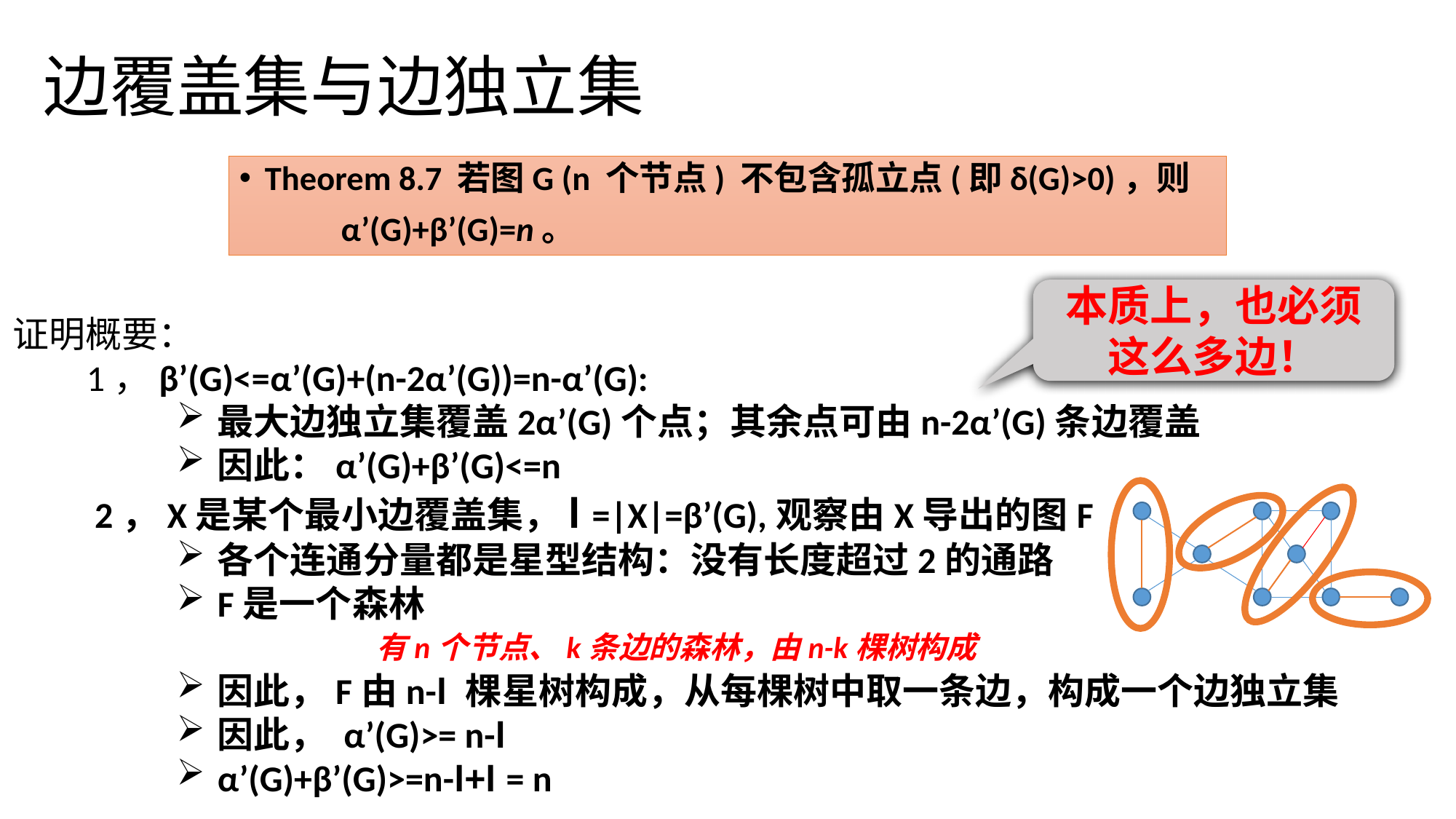

# 边覆盖集与边独立集
Theorem 8.7 若图G (n 个节点) 不包含孤立点(即δ(G)>0)，则
			α’(G)+β’(G)=n。
本质上，也必须这么多边！
证明概要：
         1，β’(G)<=α’(G)+(n-2α’(G))=n-α’(G):
最大边独立集覆盖2α’(G)个点；其余点可由n-2α’(G)条边覆盖
因此：α’(G)+β’(G)<=n
          2，X是某个最小边覆盖集，l =|X|=β’(G),观察由X导出的图F
各个连通分量都是星型结构：没有长度超过2的通路
F是一个森林

因此，F由n-l 棵星树构成，从每棵树中取一条边，构成一个边独立集
因此， α’(G)>= n-l
α’(G)+β’(G)>=n-l+l = n

有n个节点、k条边的森林，由n-k棵树构成